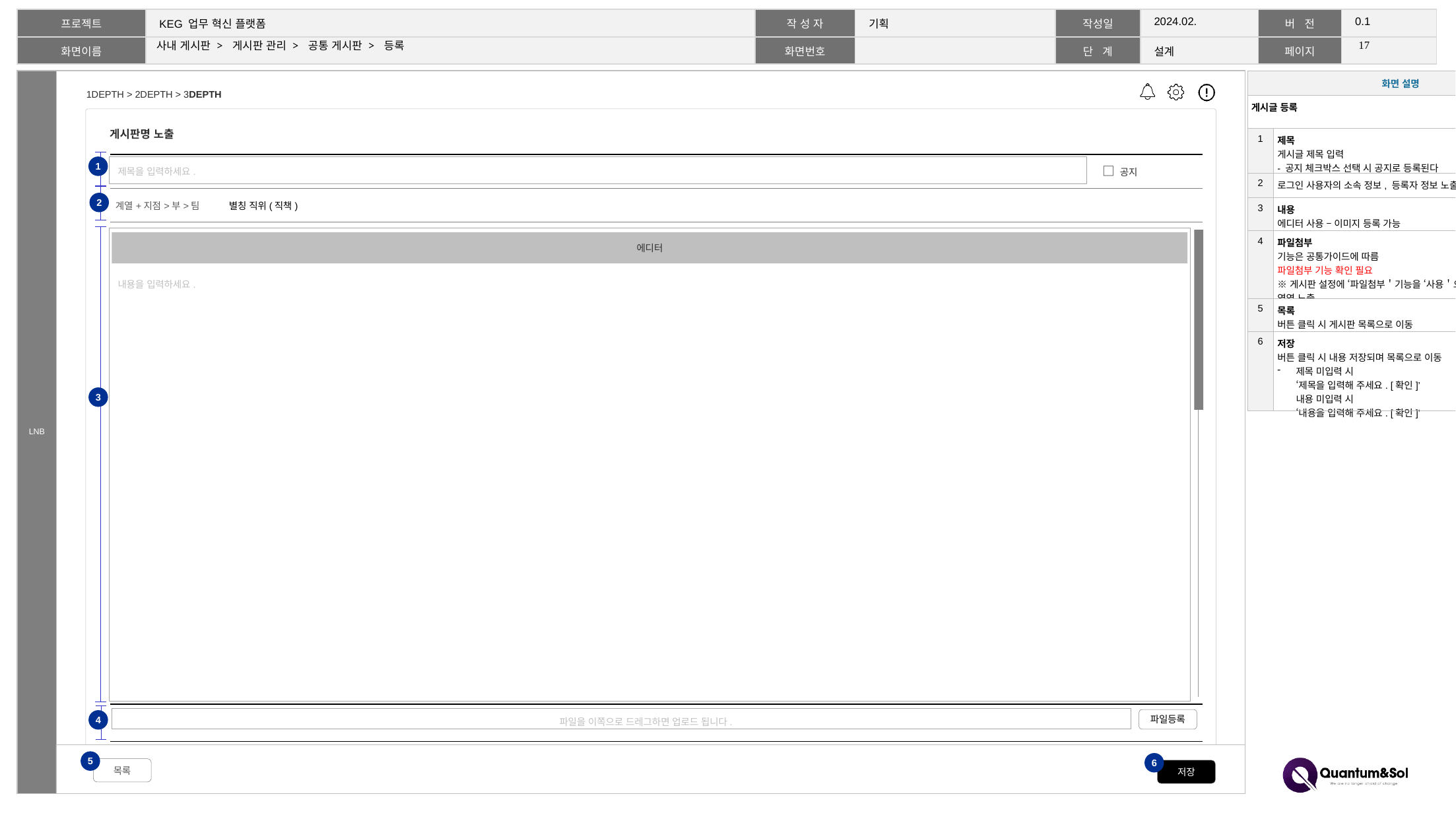

17

# 사내 게시판 > 게시판 관리 > 공통 게시판 > 등록
| 화면 설명 |  |
| --- | --- |
| 게시글 등록 |  |
| 1 | 제목 게시글 제목 입력 - 공지 체크박스 선택 시 공지로 등록된다 |
| 2 | 로그인 사용자의 소속 정보, 등록자 정보 노출 |
| 3 | 내용 에디터 사용 – 이미지 등록 가능 |
| 4 | 파일첨부 기능은 공통가이드에 따름 파일첨부 기능 확인 필요 ※게시판 설정에 ‘파일첨부＇기능을 ‘사용＇으로 했을 경우 해당 영역 노출 |
| 5 | 목록 버튼 클릭 시 게시판 목록으로 이동 |
| 6 | 저장 버튼 클릭 시 내용 저장되며 목록으로 이동 제목 미입력 시 ‘제목을 입력해 주세요. [확인]’ 내용 미입력 시 ‘내용을 입력해 주세요. [확인]’ |
1DEPTH > 2DEPTH > 3DEPTH
게시판명 노출
| 제목을 입력하세요. |  |  |
| --- | --- | --- |
| 계열+지점>부>팀 | 별칭 직위(직책) |  |
| 내용을 입력하세요. |  |  |
|  |  |  |
1

□ 공지
2

에디터
3
파일을 이쪽으로 드레그하면 업로드 됩니다.
파일등록
4

5
6
목록
저장